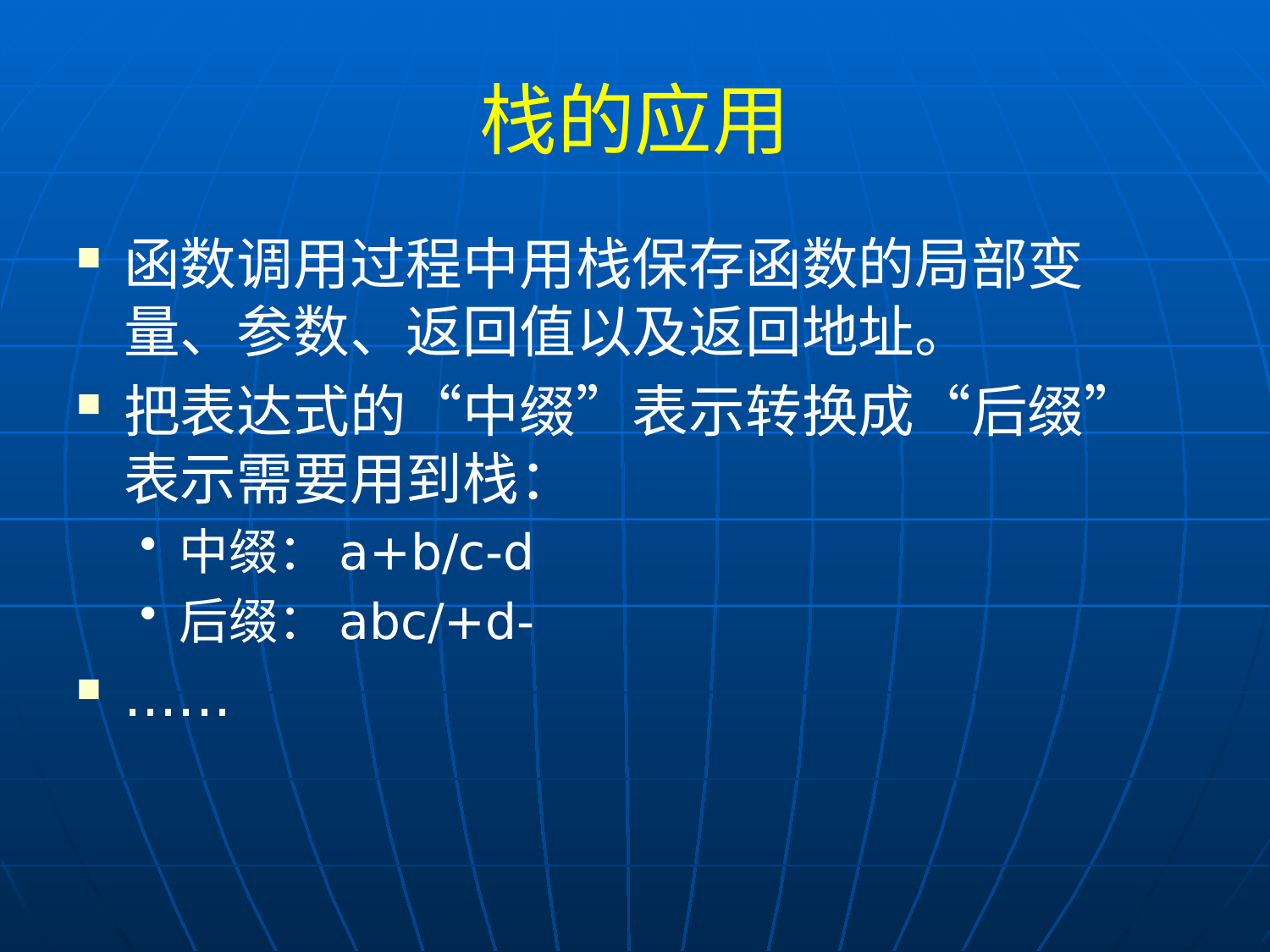

# 栈的应用
函数调用过程中用栈保存函数的局部变量、参数、返回值以及返回地址。
把表达式的“中缀”表示转换成“后缀”表示需要用到栈：
中缀：a+b/c-d
后缀：abc/+d-
......